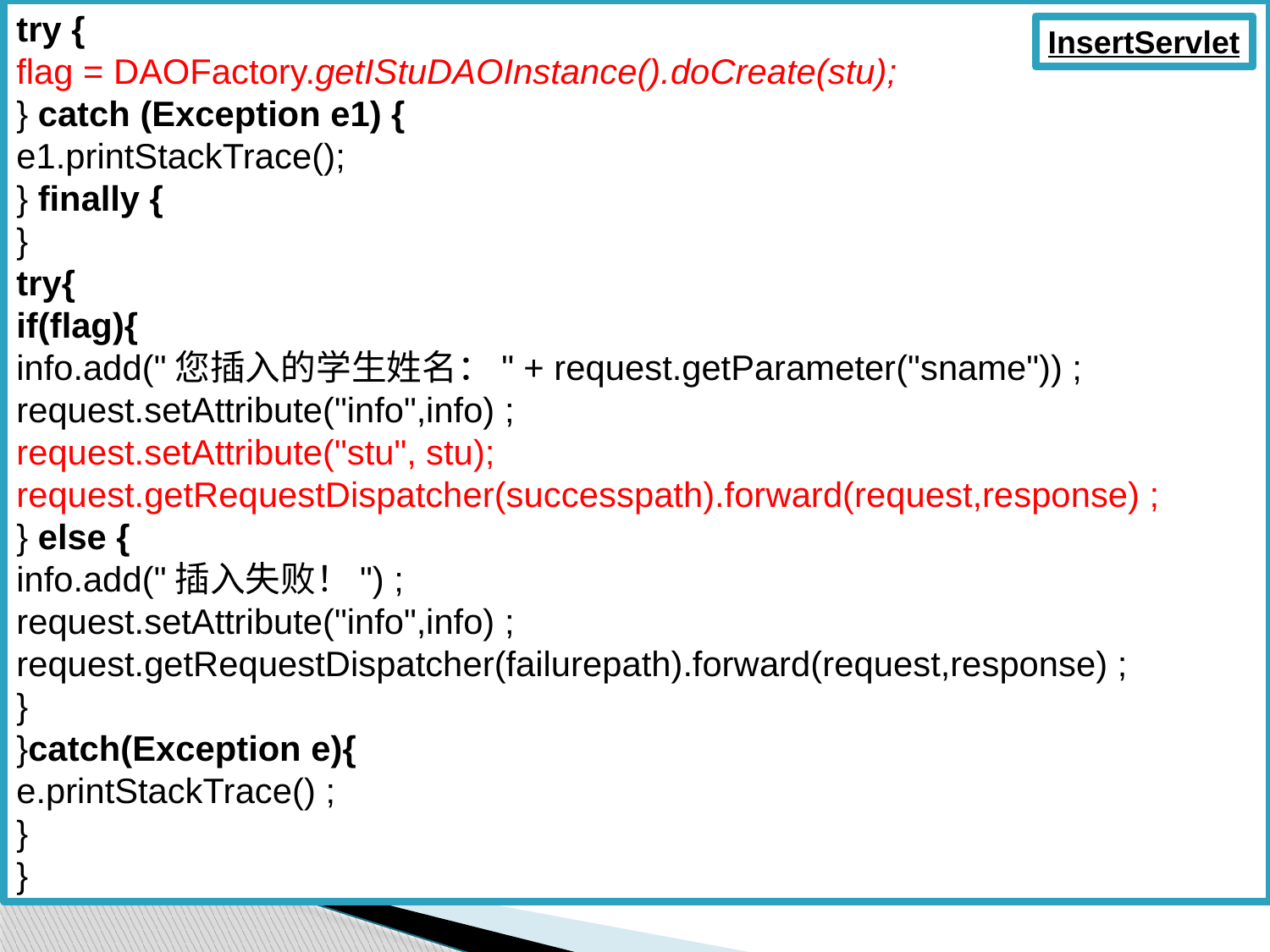

try {
flag = DAOFactory.getIStuDAOInstance().doCreate(stu);
} catch (Exception e1) {
e1.printStackTrace();
} finally {
}
try{
if(flag){
info.add("您插入的学生姓名：" + request.getParameter("sname")) ;
request.setAttribute("info",info) ;
request.setAttribute("stu", stu);
request.getRequestDispatcher(successpath).forward(request,response) ;
} else {
info.add("插入失败！") ;
request.setAttribute("info",info) ;
request.getRequestDispatcher(failurepath).forward(request,response) ;
}
}catch(Exception e){
e.printStackTrace() ;
}
}
InsertServlet
#